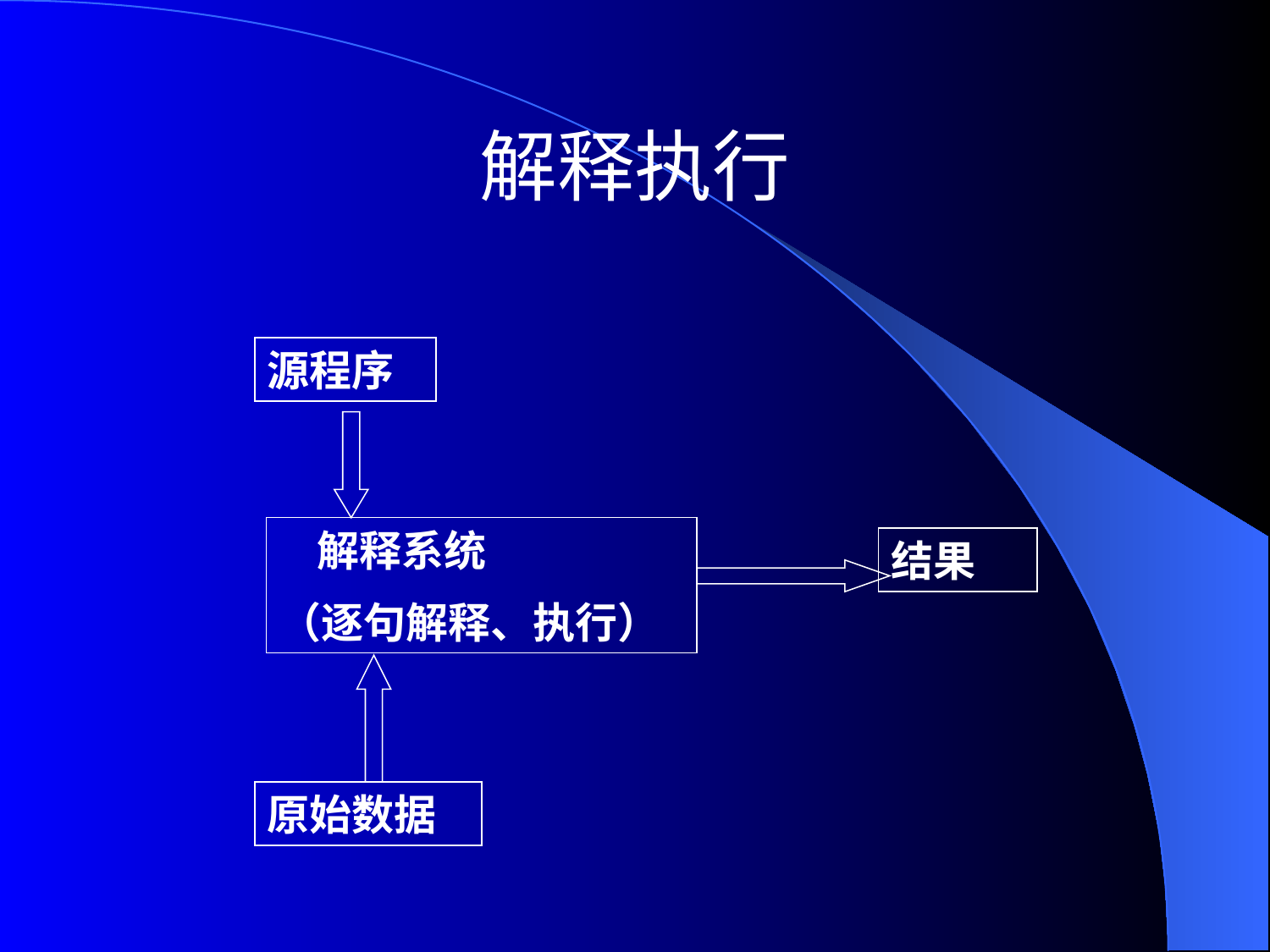

# 解释执行
源程序

   解释系统
（逐句解释、执行）
结果

原始数据